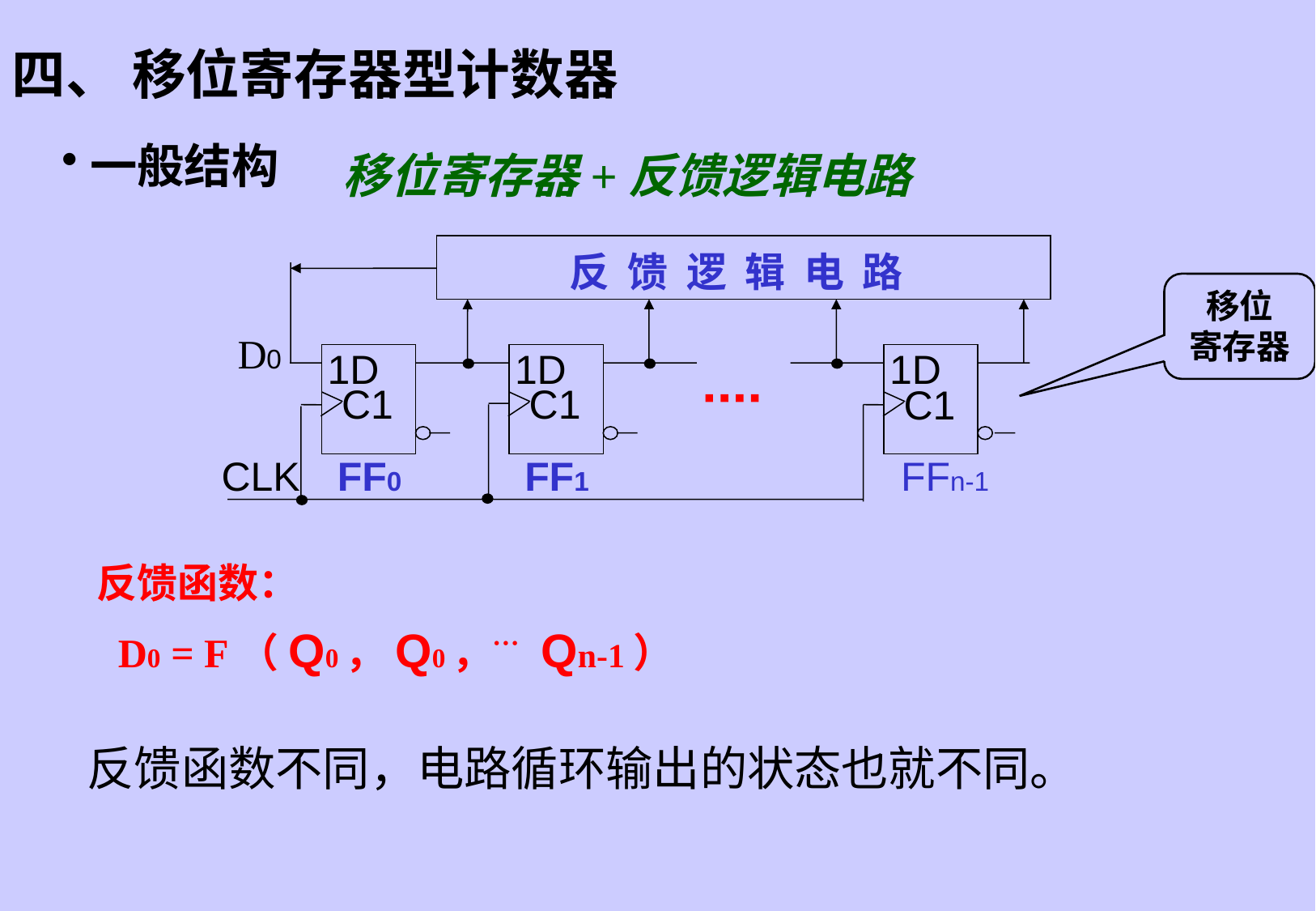

四、 移位寄存器型计数器
一般结构
移位寄存器+反馈逻辑电路

反  馈  逻  辑  电  路

D0
1D
1D
1D

Q1
Q2
Q4

C1
C1
C1

CLK
FF0
FF1
FFn-1

移位
寄存器
反馈函数：
D0 = F（Q0，Q0，…  Qn-1）
反馈函数不同，电路循环输出的状态也就不同。